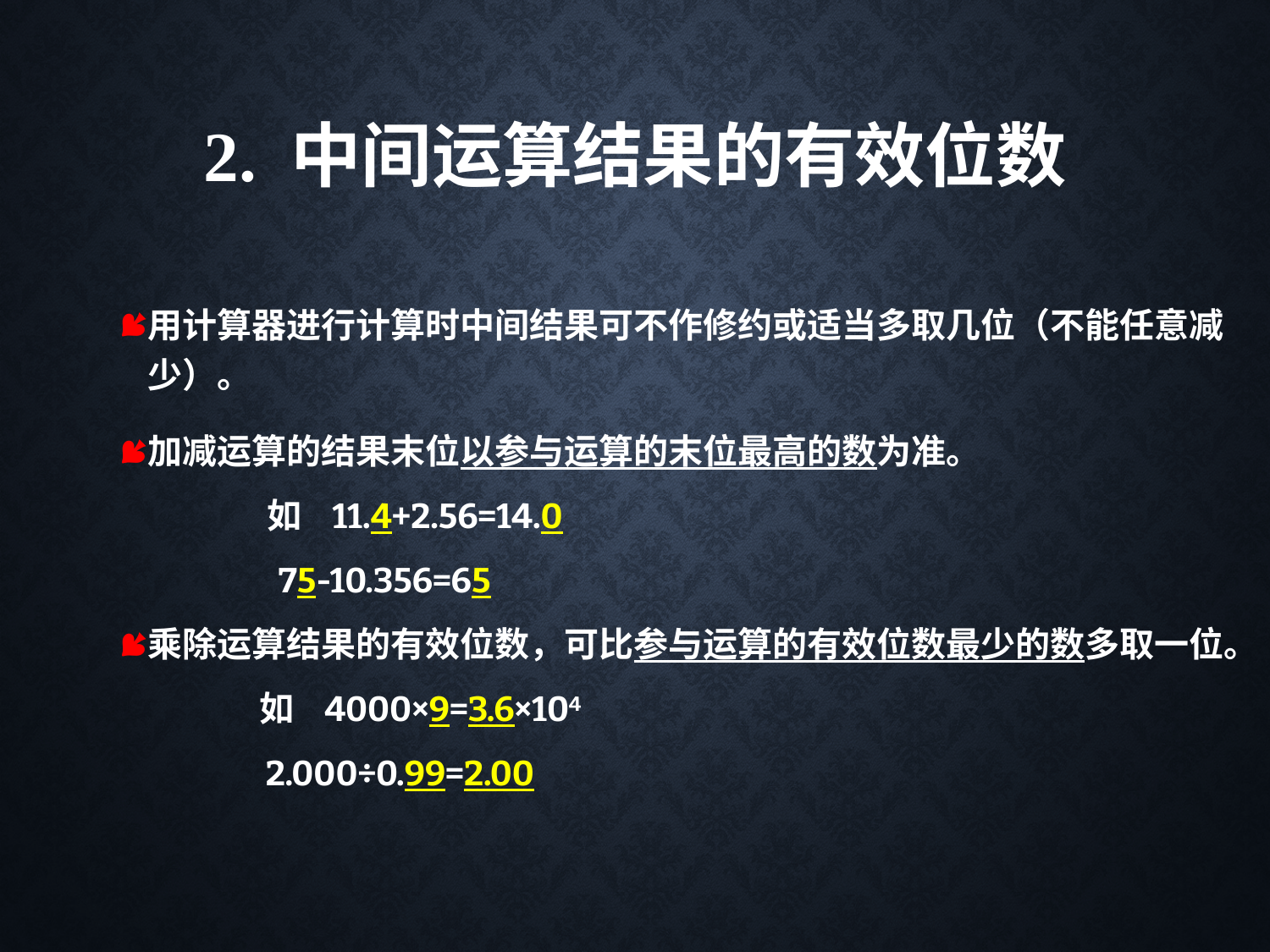

# 2. 中间运算结果的有效位数
用计算器进行计算时中间结果可不作修约或适当多取几位（不能任意减少）。
加减运算的结果末位以参与运算的末位最高的数为准。
                  如   11.4+2.56=14.0
                         75-10.356=65
乘除运算结果的有效位数，可比参与运算的有效位数最少的数多取一位。
                 如   4000×9=3.6×104
                       2.000÷0.99=2.00